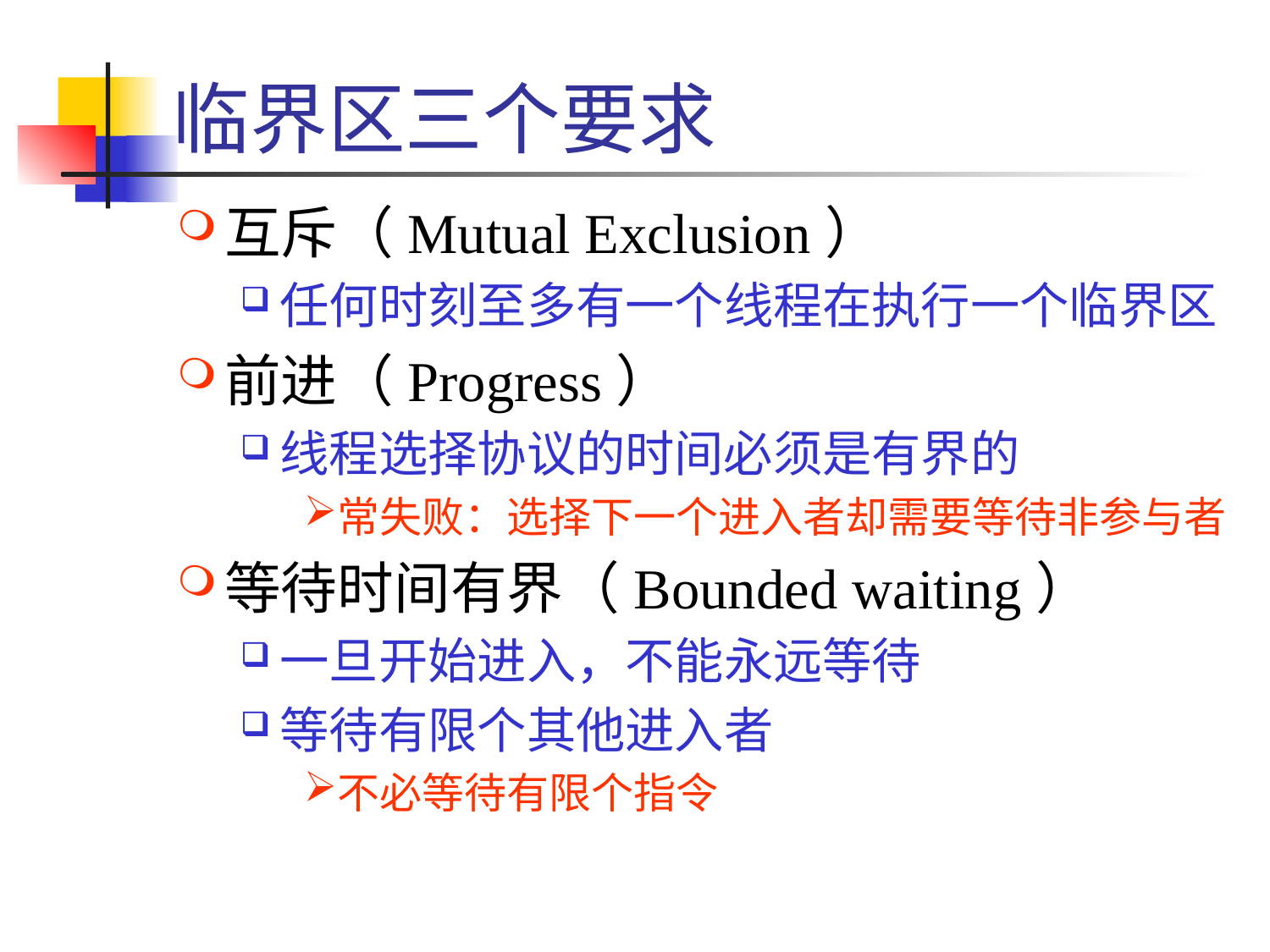

# 临界区三个要求
互斥（Mutual Exclusion）
任何时刻至多有一个线程在执行一个临界区
前进（Progress）
线程选择协议的时间必须是有界的
常失败：选择下一个进入者却需要等待非参与者
等待时间有界（Bounded waiting）
一旦开始进入，不能永远等待
等待有限个其他进入者
不必等待有限个指令